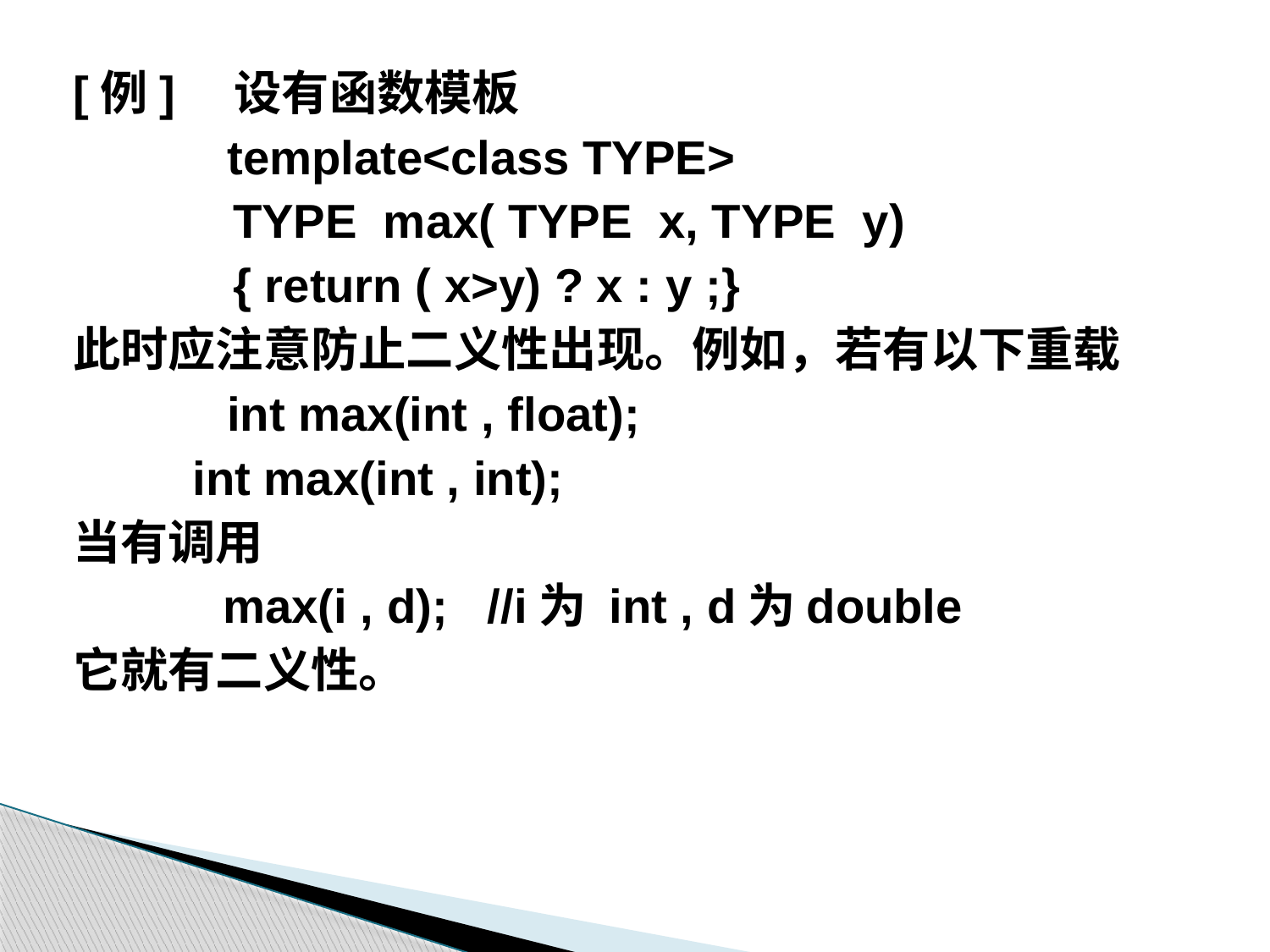

[例]　设有函数模板
　　　template<class TYPE>
            TYPE  max( TYPE  x, TYPE  y)
            { return ( x>y) ? x : y ;}
此时应注意防止二义性出现。例如，若有以下重载
　　　int max(int , float);
         int max(int , int);
当有调用
　　    max(i , d);   //i为 int , d为double
它就有二义性。